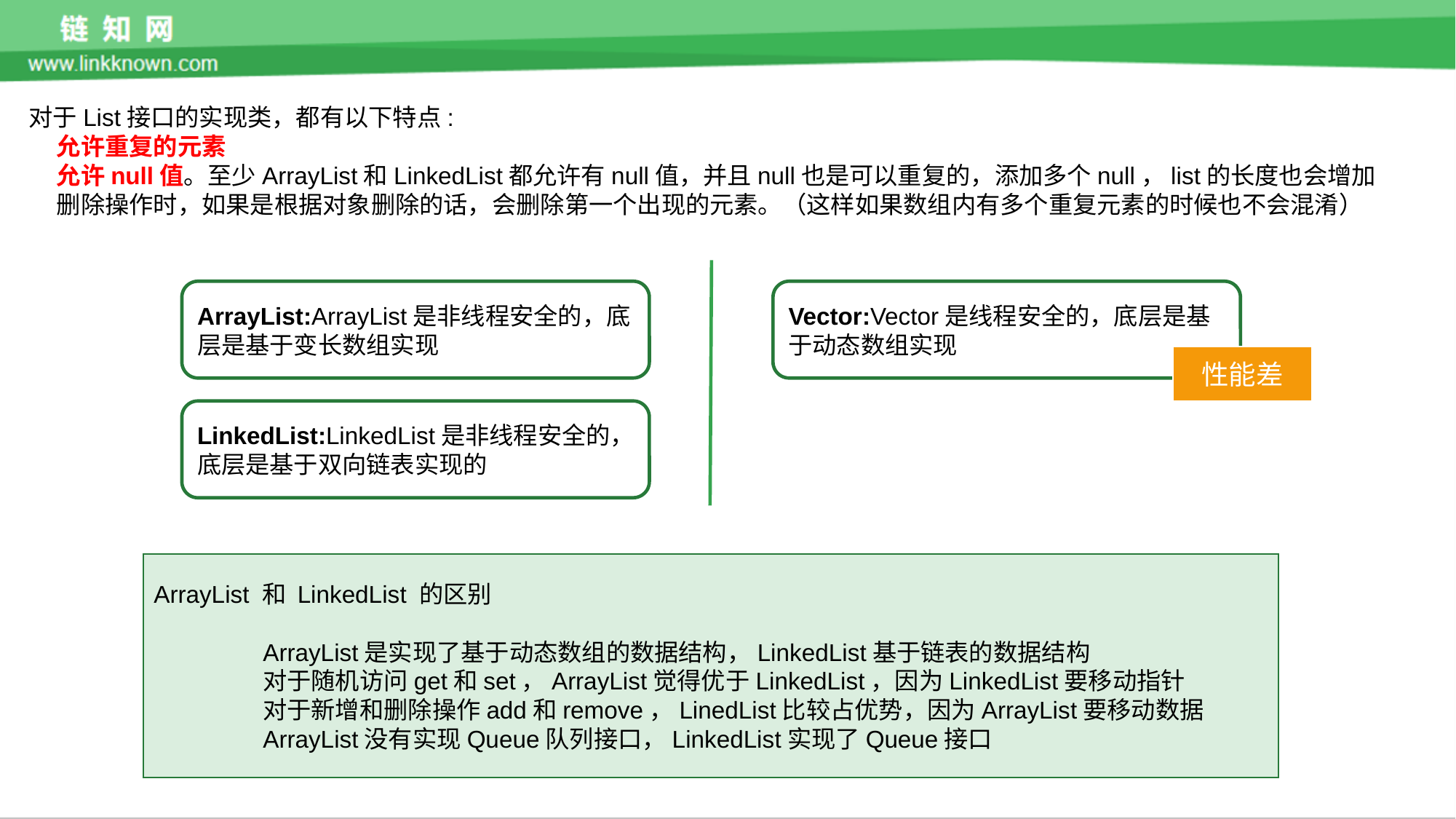

对于List接口的实现类，都有以下特点:
    允许重复的元素
    允许null值。至少ArrayList和LinkedList都允许有null值，并且null也是可以重复的，添加多个null，list的长度也会增加
    删除操作时，如果是根据对象删除的话，会删除第一个出现的元素。（这样如果数组内有多个重复元素的时候也不会混淆）
ArrayList:ArrayList是非线程安全的，底层是基于变长数组实现
Vector:Vector是线程安全的，底层是基于动态数组实现
性能差
LinkedList:LinkedList是非线程安全的，底层是基于双向链表实现的
ArrayList 和 LinkedList 的区别

	ArrayList是实现了基于动态数组的数据结构，LinkedList基于链表的数据结构
	对于随机访问get和set，ArrayList觉得优于LinkedList，因为LinkedList要移动指针
	对于新增和删除操作add和remove，LinedList比较占优势，因为ArrayList要移动数据
	ArrayList没有实现Queue队列接口，LinkedList实现了Queue接口